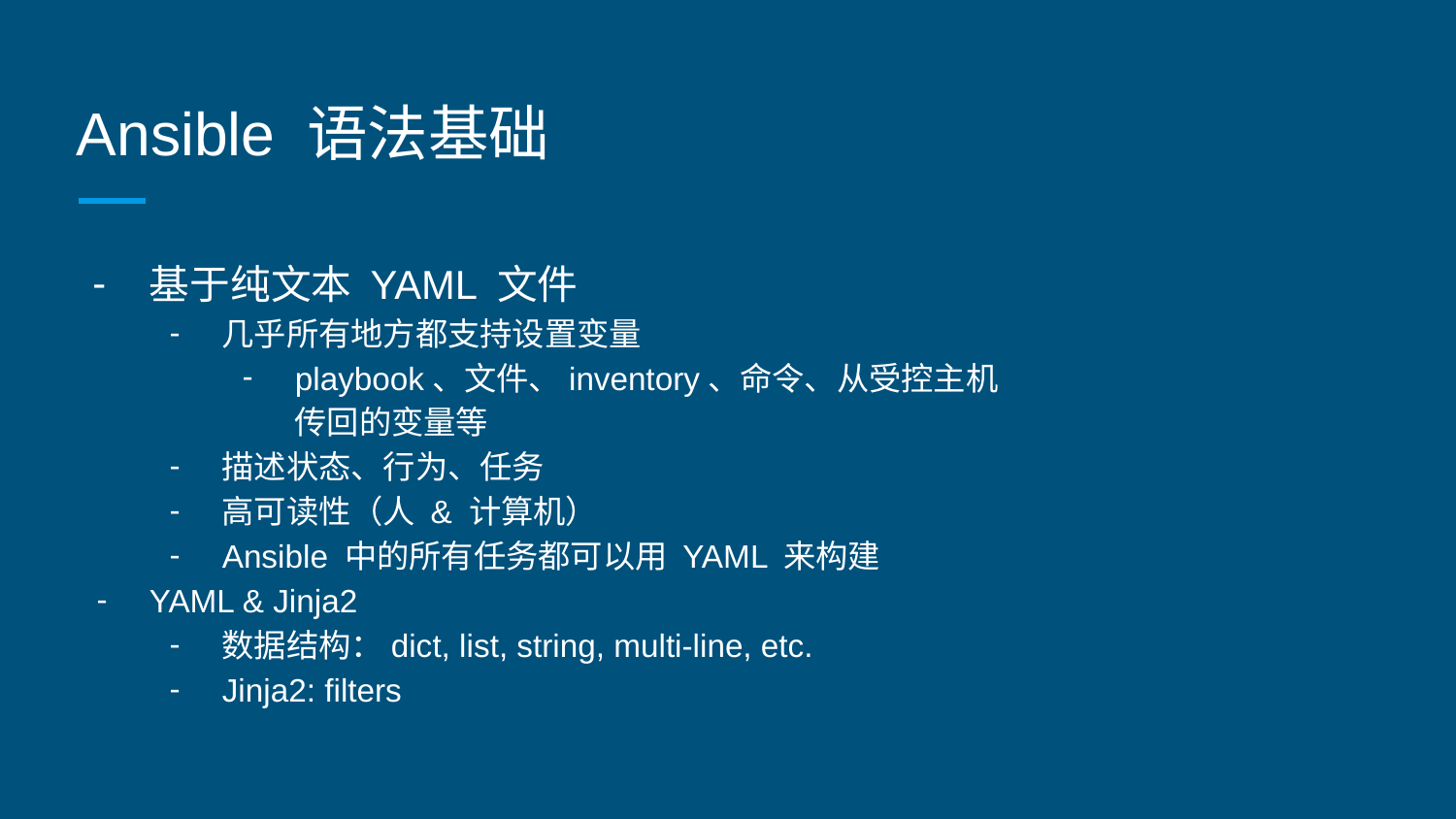

# Ansible 语法基础
基于纯文本 YAML 文件
几乎所有地方都支持设置变量
playbook、文件、inventory、命令、从受控主机传回的变量等
描述状态、行为、任务
高可读性（人 & 计算机）
Ansible 中的所有任务都可以用 YAML 来构建
YAML & Jinja2
数据结构：dict, list, string, multi-line, etc.
Jinja2: filters